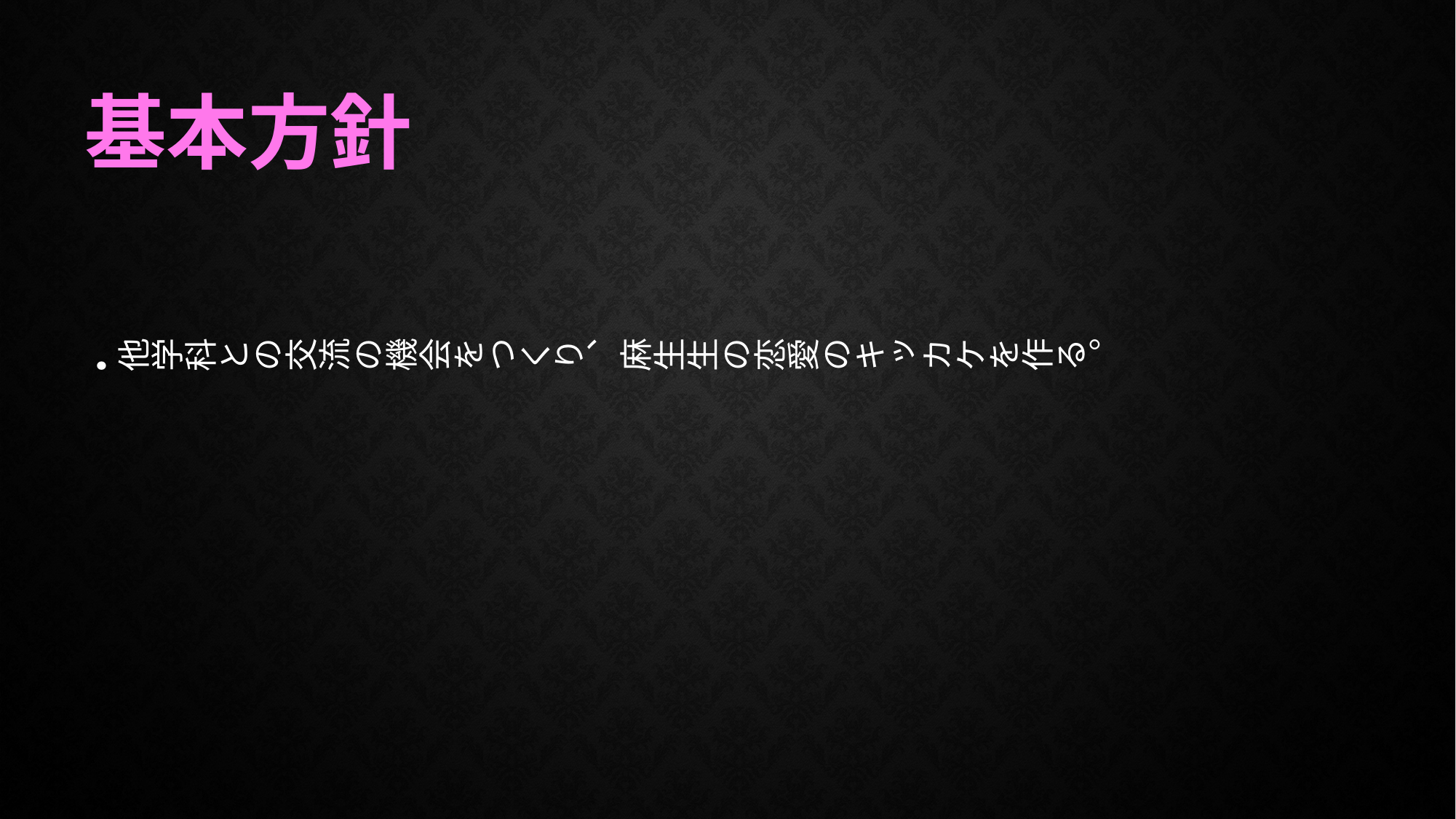

・他学科との交流の機会をつくり、麻生生の恋愛のキッカケを作る。

基本方針